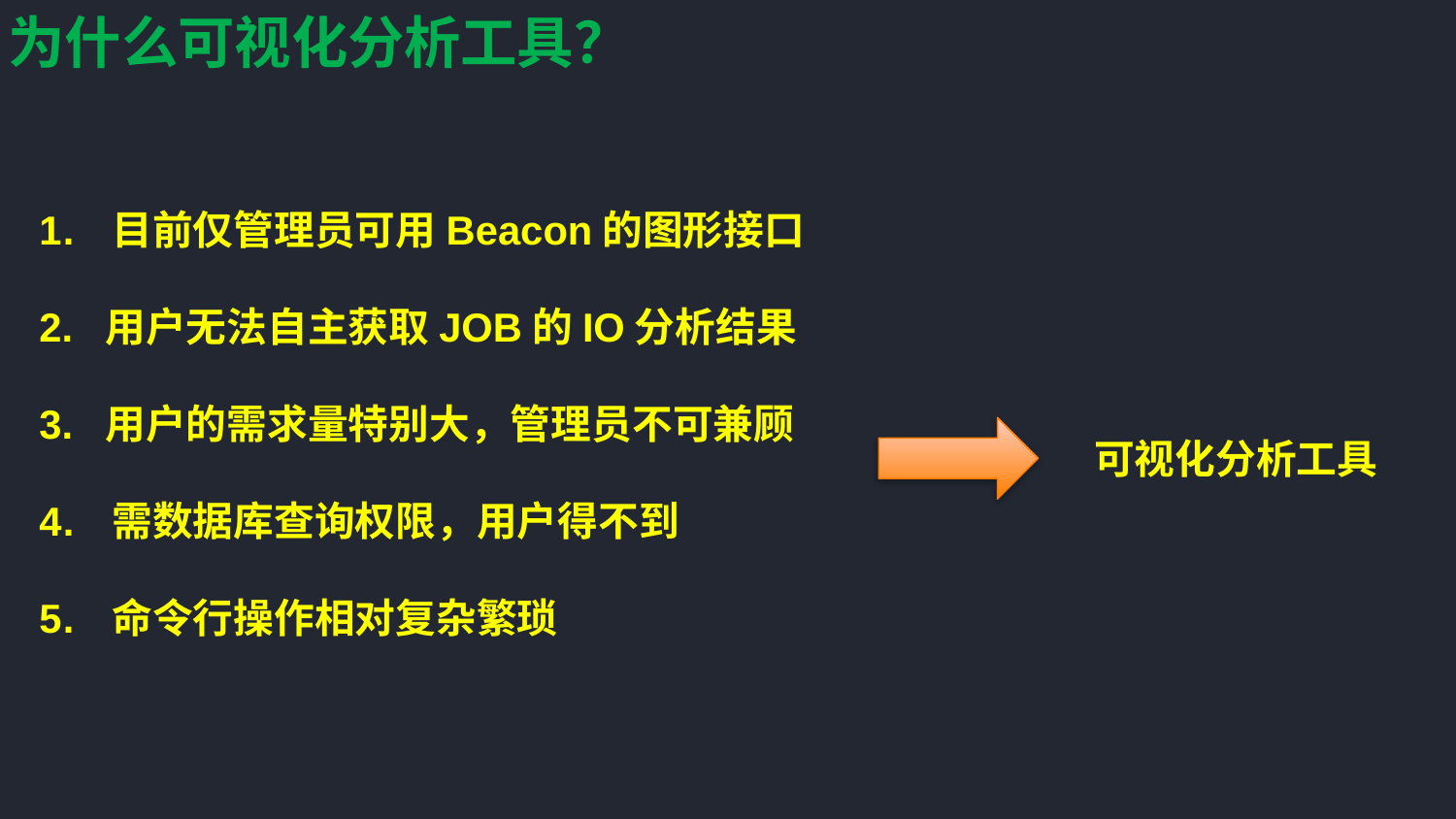

为什么可视化分析工具？
目前仅管理员可用Beacon的图形接口

2.  用户无法自主获取JOB的IO分析结果

3.  用户的需求量特别大，管理员不可兼顾

需数据库查询权限，用户得不到

命令行操作相对复杂繁琐

可视化分析工具